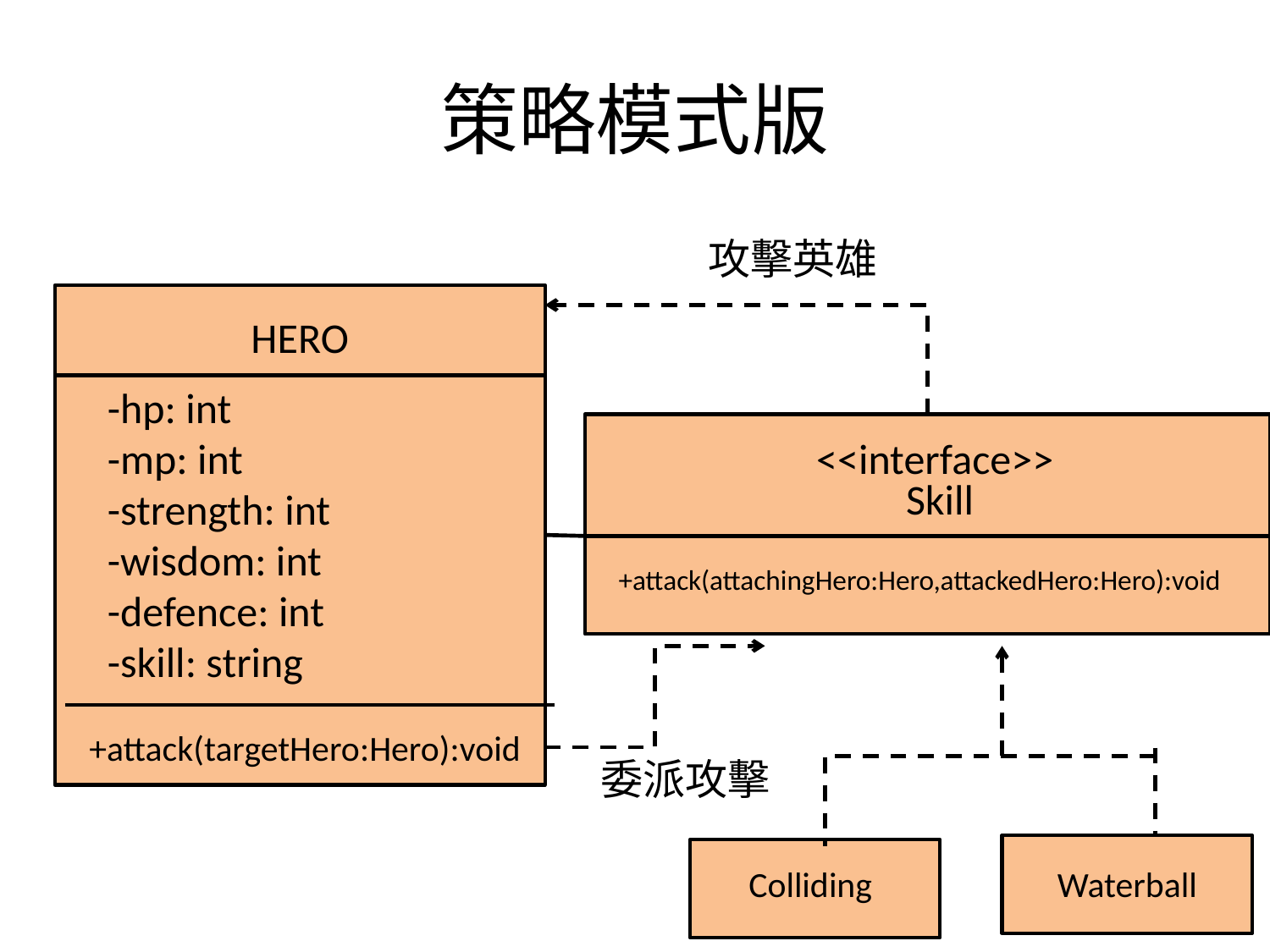

# 策略模式版

攻擊英雄

HERO
-hp: int
-mp: int
-strength: int
-wisdom: int
-defence: int
-skill: string
+attack(targetHero:Hero):void

<<interface>>
Skill
+attack(attachingHero:Hero,attackedHero:Hero):void
委派攻擊

Colliding
Waterball
21